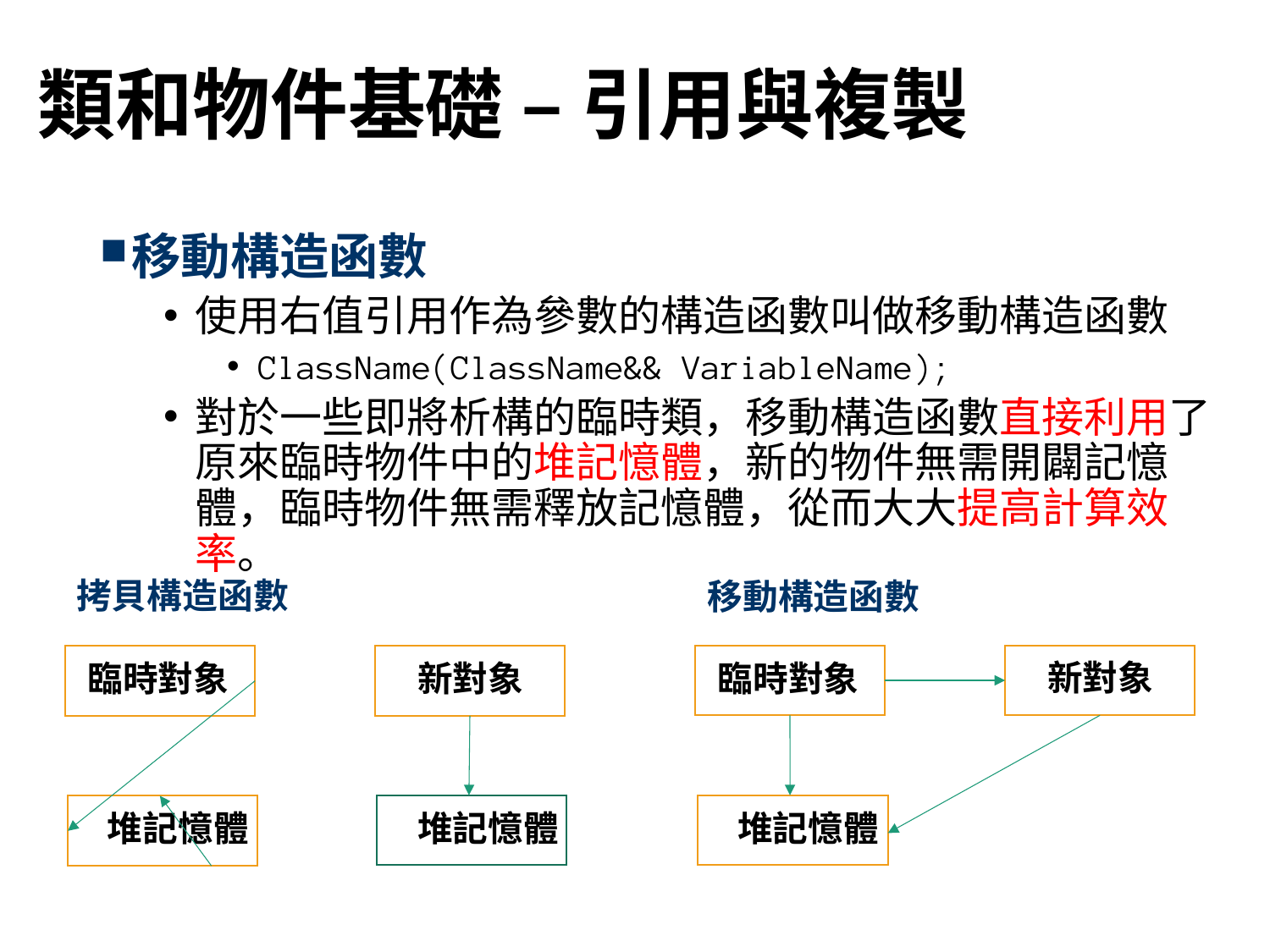

# 類和物件基礎 – 引用與複製
移動構造函數
使用右值引用作為參數的構造函數叫做移動構造函數
ClassName(ClassName&& VariableName);
對於一些即將析構的臨時類，移動構造函數直接利用了原來臨時物件中的堆記憶體，新的物件無需開闢記憶體，臨時物件無需釋放記憶體，從而大大提高計算效率。

拷貝構造函數
移動構造函數

臨時對象

新對象

堆記憶體

臨時對象

新對象

堆記憶體

堆記憶體